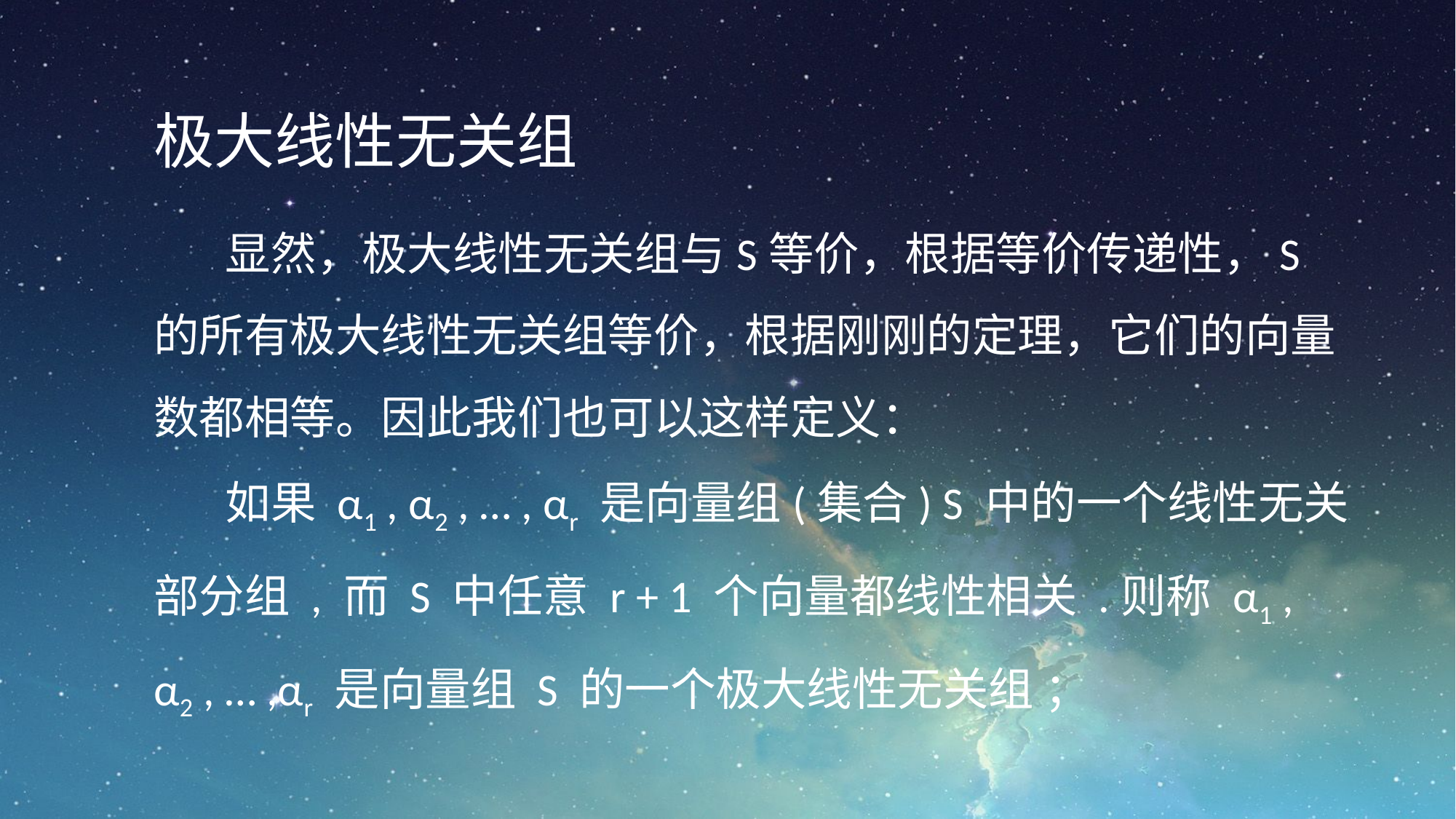

极大线性无关组
显然，极大线性无关组与S等价，根据等价传递性，S的所有极大线性无关组等价，根据刚刚的定理，它们的向量数都相等。因此我们也可以这样定义：
如果 α1 , α2 , … , αr 是向量组(集合) S 中的一个线性无关部分组 , 而 S 中任意 r + 1 个向量都线性相关 .则称 α1 , α2 , … ,αr 是向量组 S 的一个极大线性无关组 ；